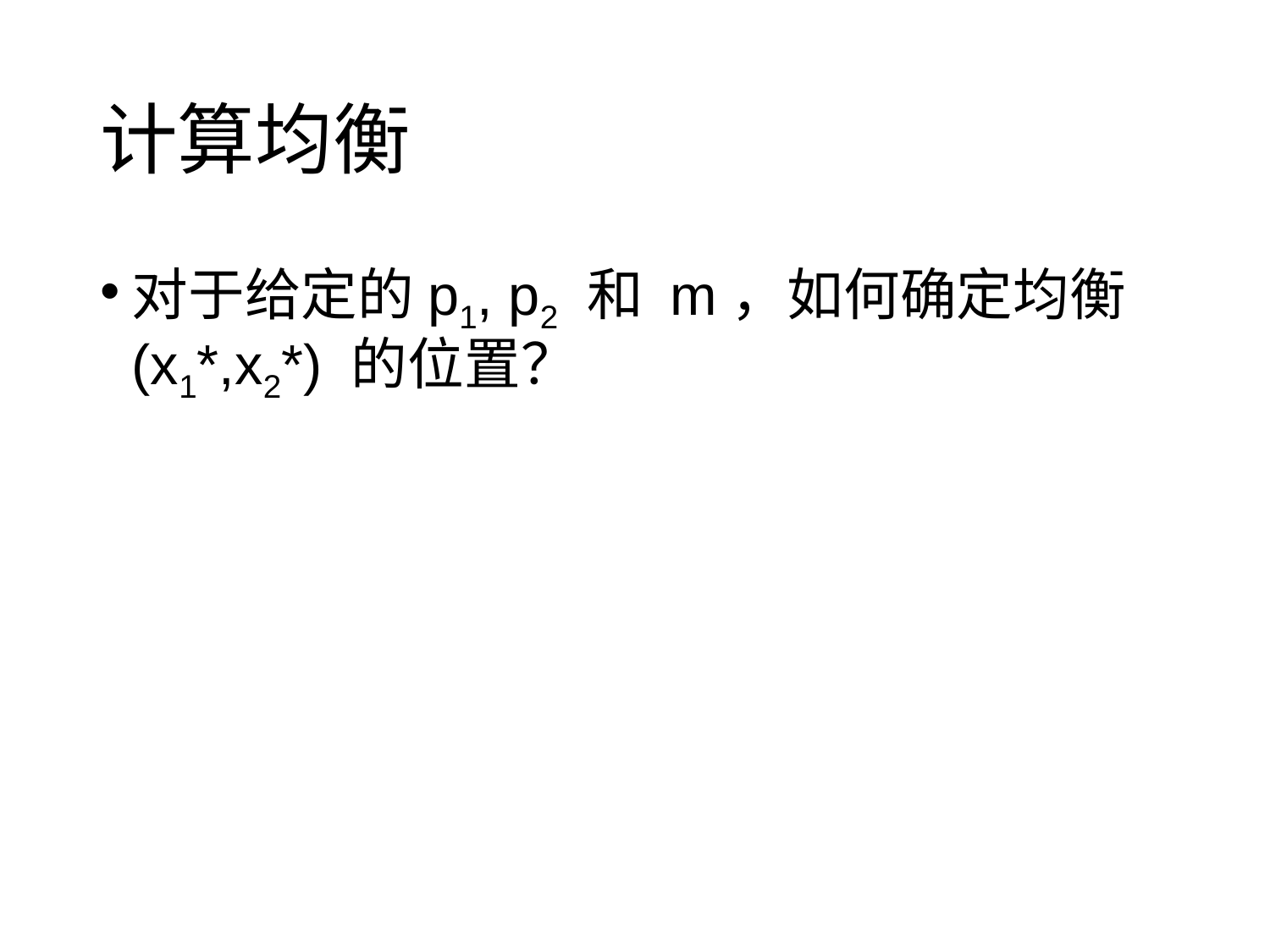

# 计算均衡
对于给定的p1, p2 和 m，如何确定均衡(x1*,x2*) 的位置？